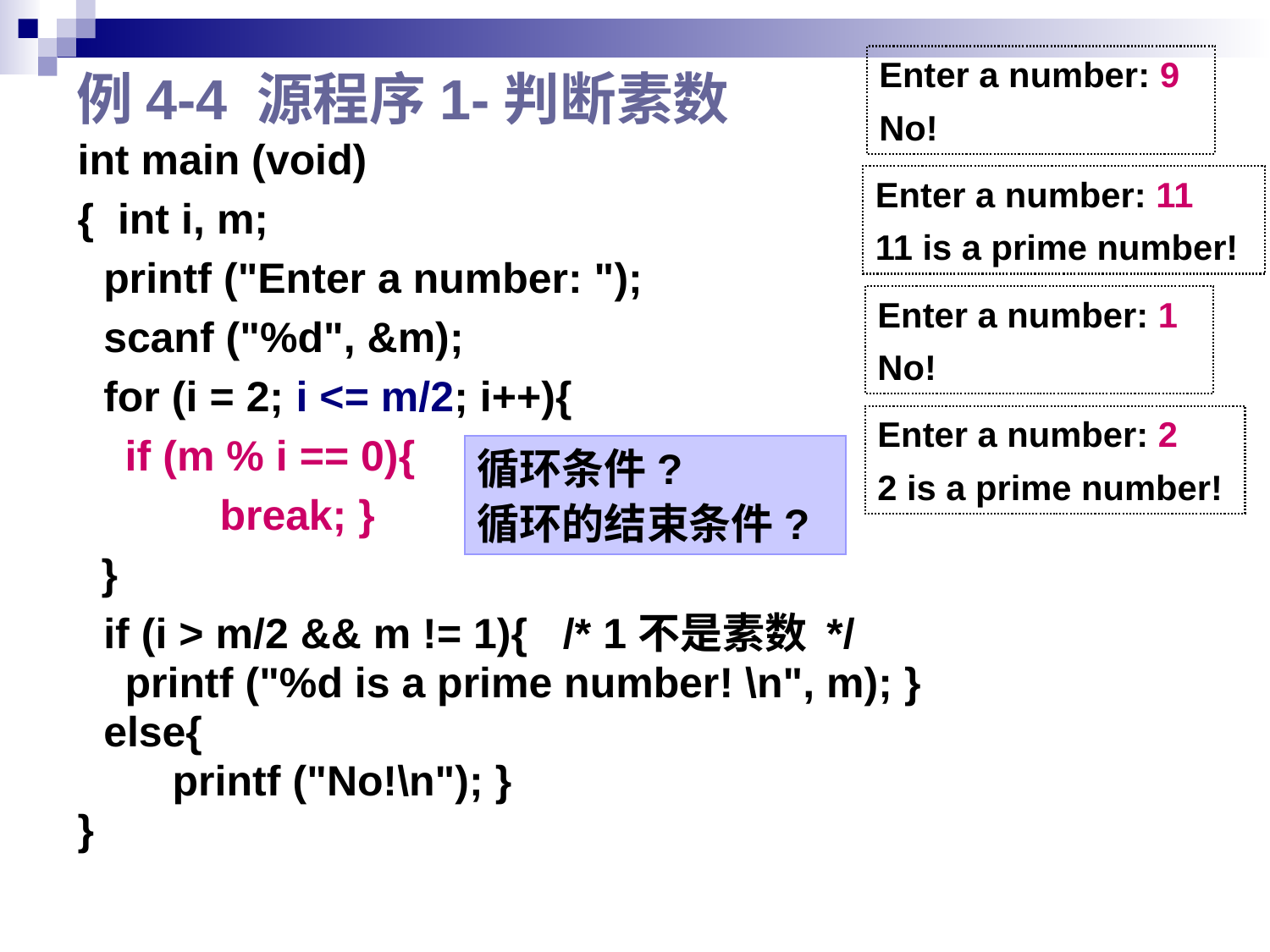

Enter a number: 9
No!
# 例4-4 源程序1-判断素数
int main (void)
{  int i, m;
	printf ("Enter a number: ");
	scanf ("%d", &m);
	for (i = 2; i <= m/2; i++){
    if (m % i == 0){
            break; }
  }
	if (i > m/2 && m != 1){   /* 1不是素数 */
    printf ("%d is a prime number! \n", m); }
	else{
        printf ("No!\n"); }
}

Enter a number: 11
11 is a prime number!
Enter a number: 1
No!
Enter a number: 2
2 is a prime number!
循环条件?
循环的结束条件?